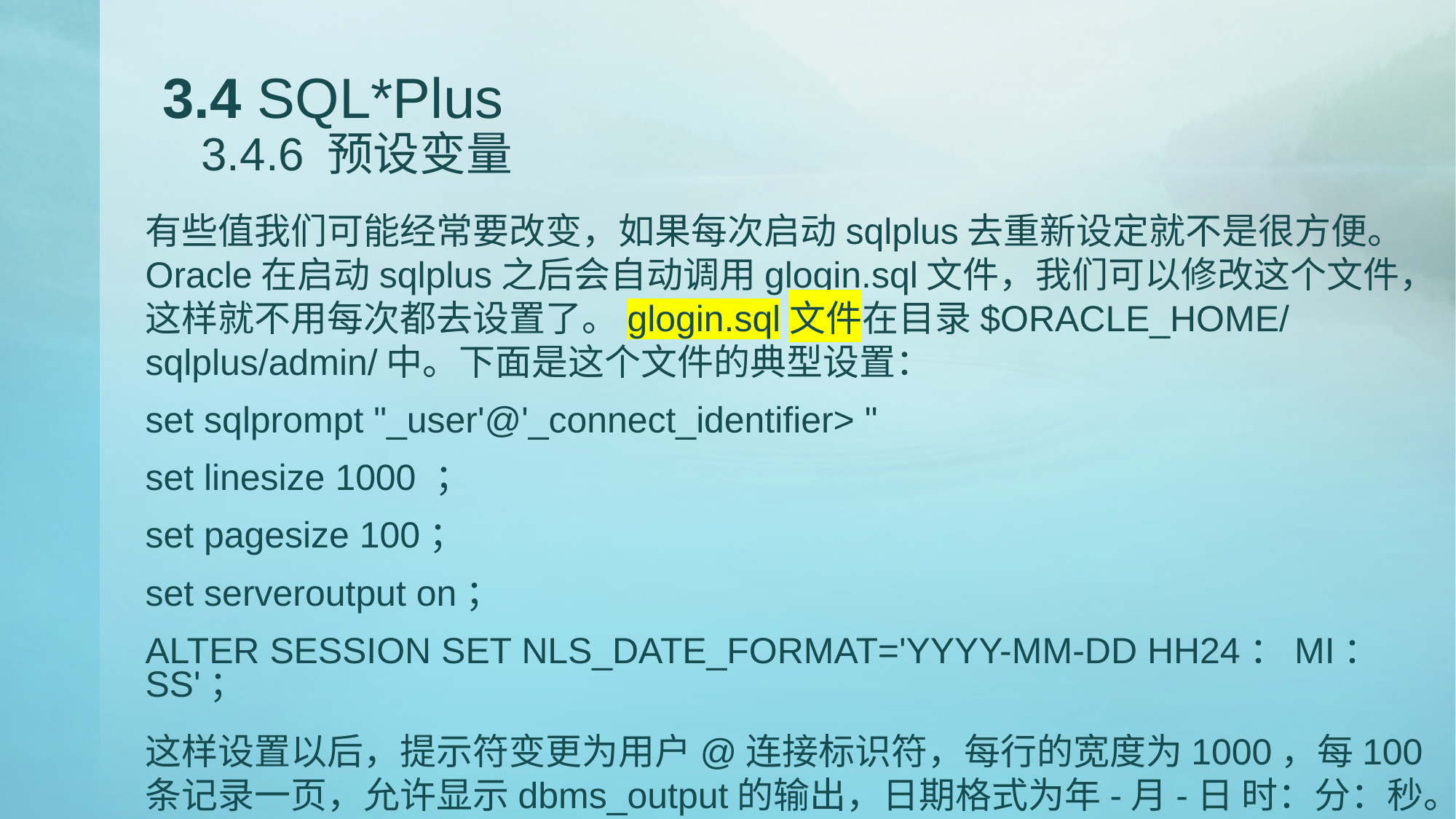

# 3.4 SQL*Plus 3.4.6 预设变量
有些值我们可能经常要改变，如果每次启动sqlplus去重新设定就不是很方便。Oracle在启动sqlplus之后会自动调用glogin.sql文件，我们可以修改这个文件，这样就不用每次都去设置了。glogin.sql文件在目录$ORACLE_HOME/sqlplus/admin/中。下面是这个文件的典型设置：
set sqlprompt "_user'@'_connect_identifier> "
set linesize 1000 ；
set pagesize 100；
set serveroutput on；
ALTER SESSION SET NLS_DATE_FORMAT='YYYY-MM-DD HH24：MI：SS'；
这样设置以后，提示符变更为用户@连接标识符，每行的宽度为1000，每100条记录一页，允许显示dbms_output的输出，日期格式为年-月-日 时：分：秒。